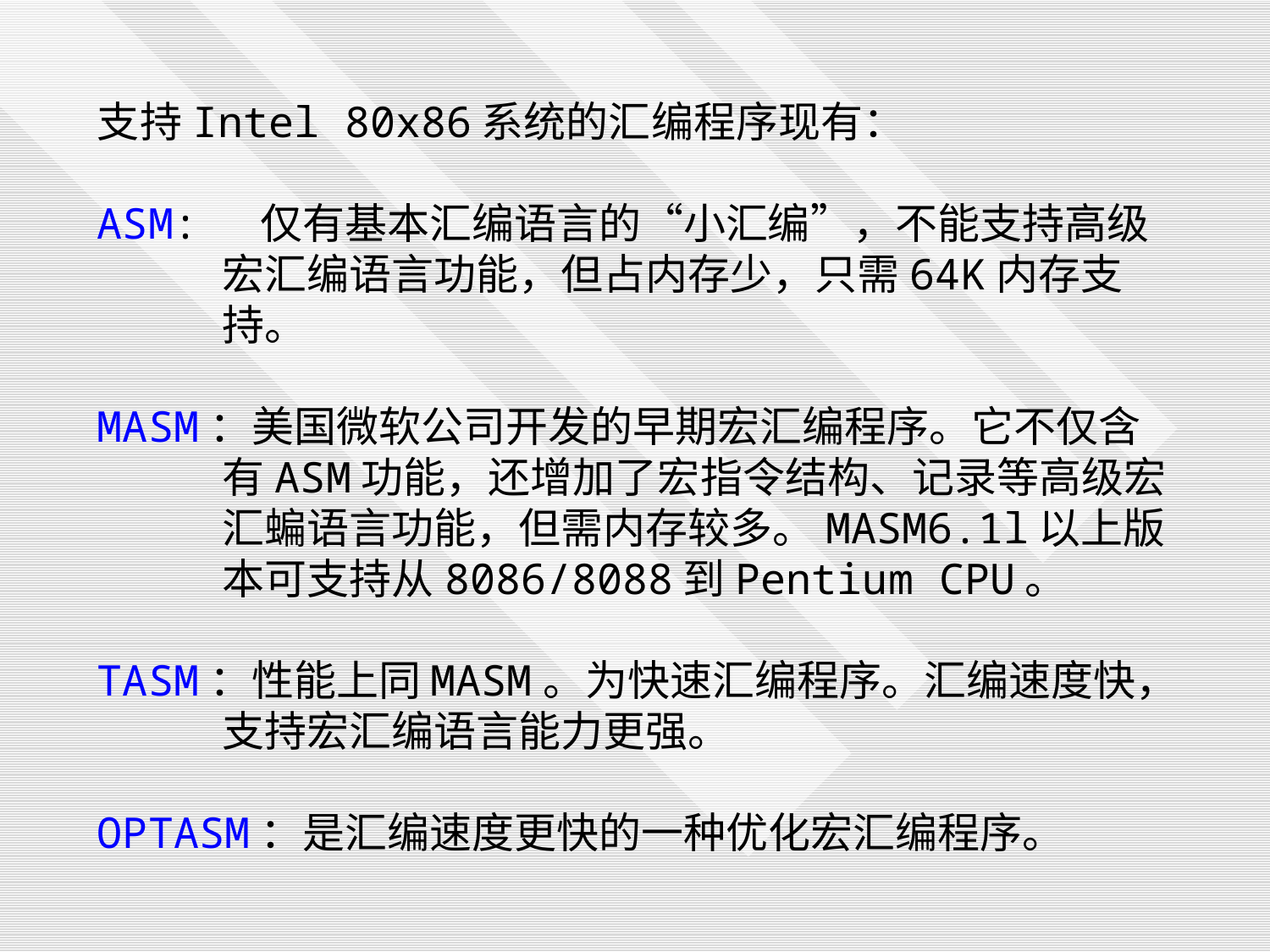

支持Intel 80x86系统的汇编程序现有：

ASM:  仅有基本汇编语言的“小汇编”，不能支持高级宏汇编语言功能，但占内存少，只需64K内存支持。

MASM：美国微软公司开发的早期宏汇编程序。它不仅含有ASM功能，还增加了宏指令结构、记录等高级宏汇蝙语言功能，但需内存较多。MASM6.1l以上版本可支持从8086/8088到Pentium CPU。

TASM：性能上同MASM。为快速汇编程序。汇编速度快，支持宏汇编语言能力更强。

OPTASM：是汇编速度更快的一种优化宏汇编程序。